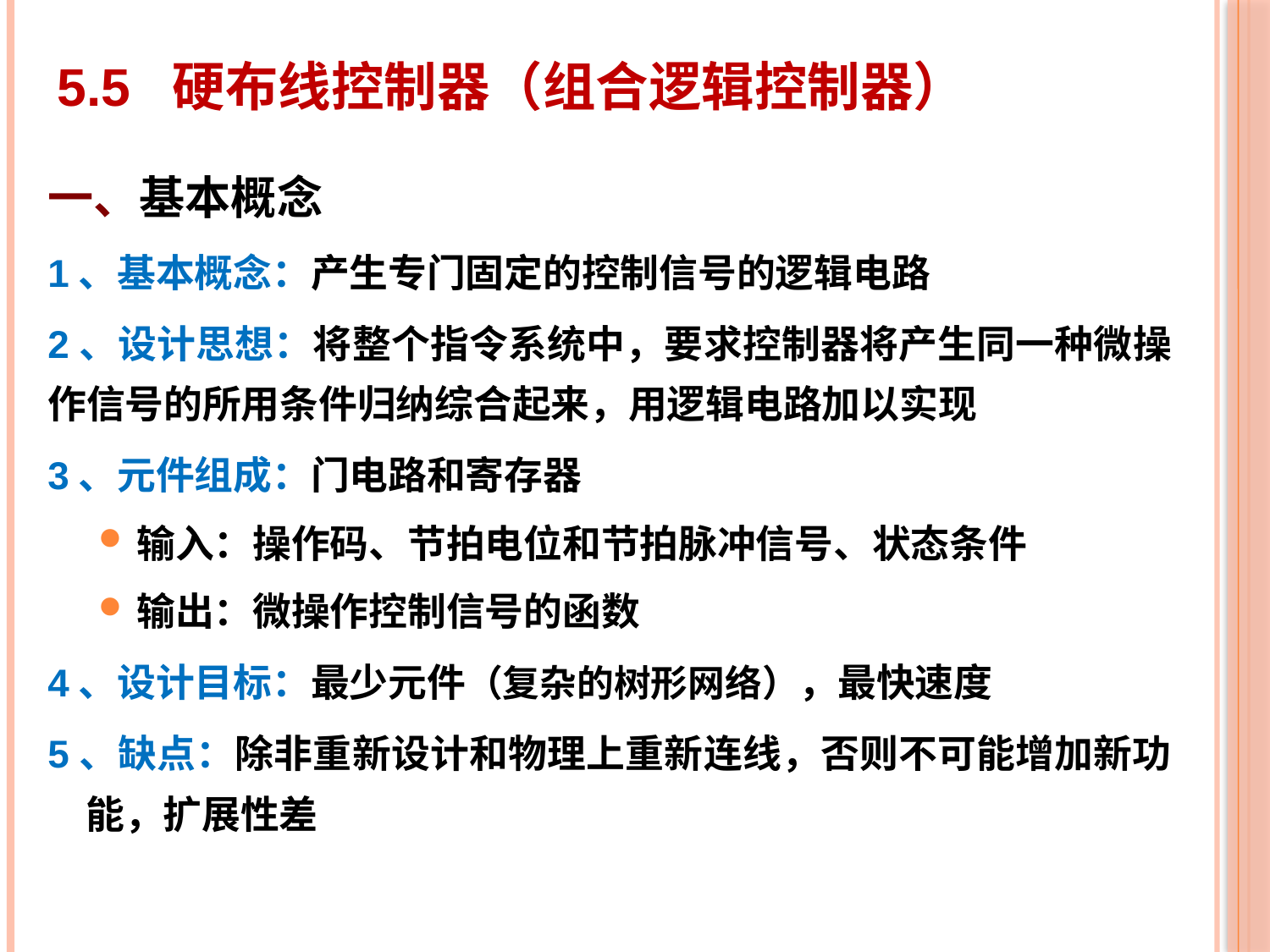

# 5.5  硬布线控制器（组合逻辑控制器）
一、基本概念
1、基本概念：产生专门固定的控制信号的逻辑电路
2、设计思想：将整个指令系统中，要求控制器将产生同一种微操作信号的所用条件归纳综合起来，用逻辑电路加以实现
3、元件组成：门电路和寄存器
输入：操作码、节拍电位和节拍脉冲信号、状态条件
输出：微操作控制信号的函数
4、设计目标：最少元件（复杂的树形网络），最快速度
5、缺点：除非重新设计和物理上重新连线，否则不可能增加新功能，扩展性差